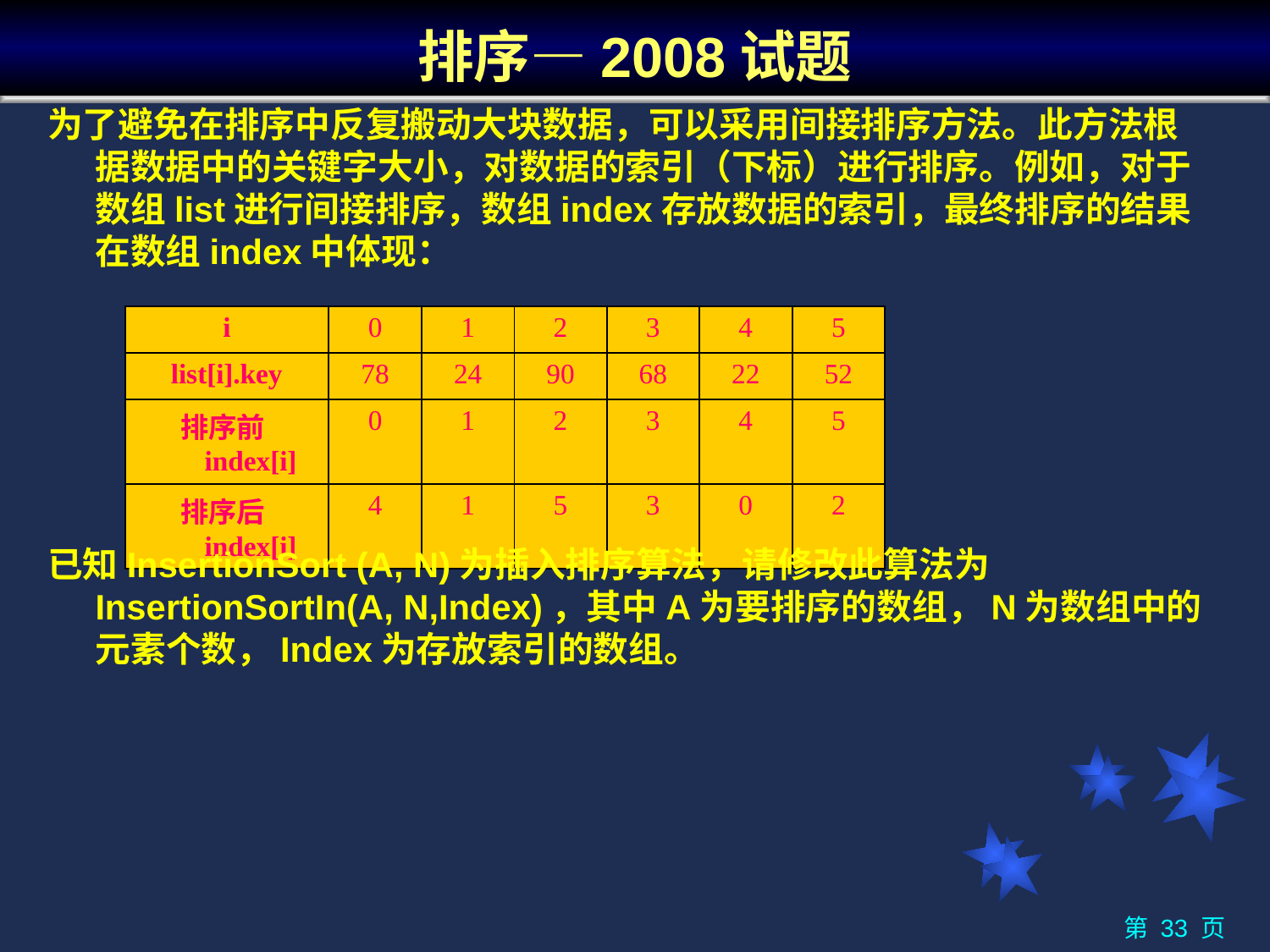

# 排序—2008试题
为了避免在排序中反复搬动大块数据，可以采用间接排序方法。此方法根据数据中的关键字大小，对数据的索引（下标）进行排序。例如，对于数组list进行间接排序，数组index存放数据的索引，最终排序的结果在数组index中体现：
| i | 0 | 1 | 2 | 3 | 4 | 5 |
| --- | --- | --- | --- | --- | --- | --- |
| list[i].key | 78 | 24 | 90 | 68 | 22 | 52 |
| 排序前index[i] | 0 | 1 | 2 | 3 | 4 | 5 |
| 排序后index[i] | 4 | 1 | 5 | 3 | 0 | 2 |
已知InsertionSort (A, N)为插入排序算法，请修改此算法为InsertionSortIn(A, N,Index)，其中A为要排序的数组，N为数组中的元素个数，Index为存放索引的数组。
第 33 页